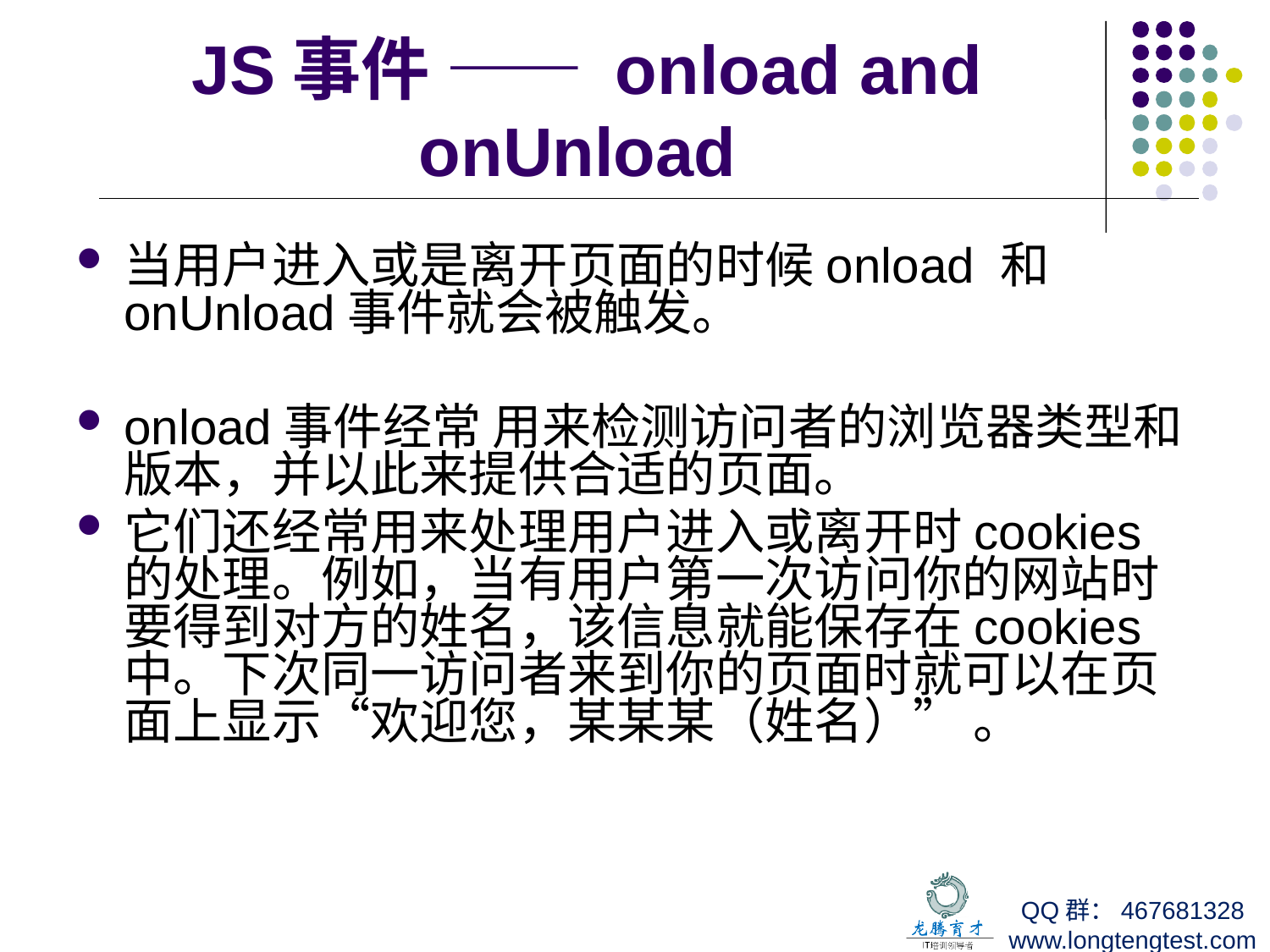

# JS事件 —— onload and onUnload
当用户进入或是离开页面的时候onload 和onUnload事件就会被触发。

onload事件经常 用来检测访问者的浏览器类型和版本，并以此来提供合适的页面。
它们还经常用来处理用户进入或离开时cookies的处理。例如，当有用户第一次访问你的网站时要得到对方的姓名，该信息就能保存在cookies中。下次同一访问者来到你的页面时就可以在页面上显示“欢迎您，某某某（姓名）” 。